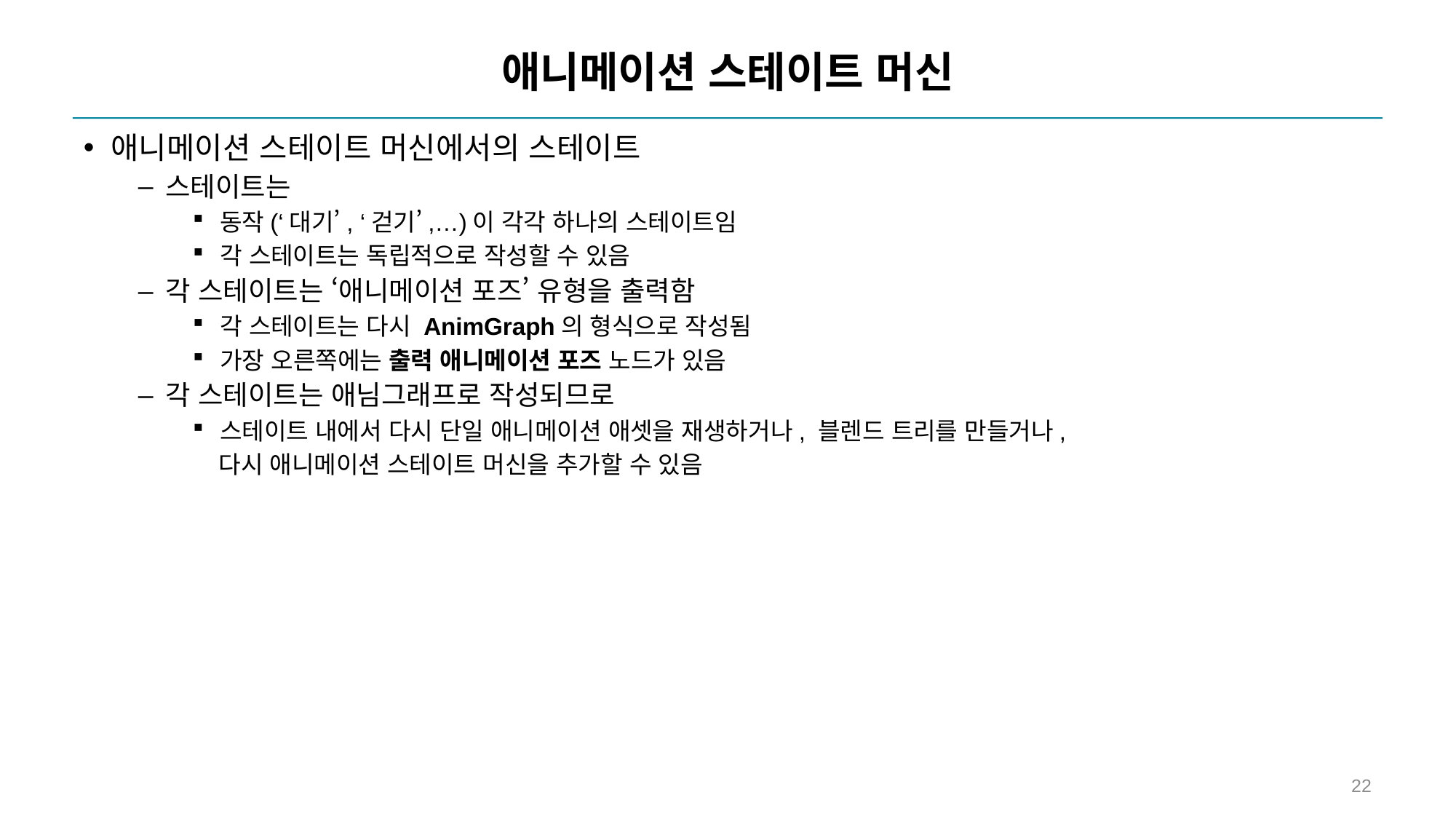

# 애니메이션 스테이트 머신
애니메이션 스테이트 머신에서의 스테이트
스테이트는
동작(‘대기’, ‘걷기’,…)이 각각 하나의 스테이트임
각 스테이트는 독립적으로 작성할 수 있음
각 스테이트는 ‘애니메이션 포즈’ 유형을 출력함
각 스테이트는 다시 AnimGraph의 형식으로 작성됨
가장 오른쪽에는 출력 애니메이션 포즈 노드가 있음
각 스테이트는 애님그래프로 작성되므로
스테이트 내에서 다시 단일 애니메이션 애셋을 재생하거나, 블렌드 트리를 만들거나,
   다시 애니메이션 스테이트 머신을 추가할 수 있음

22